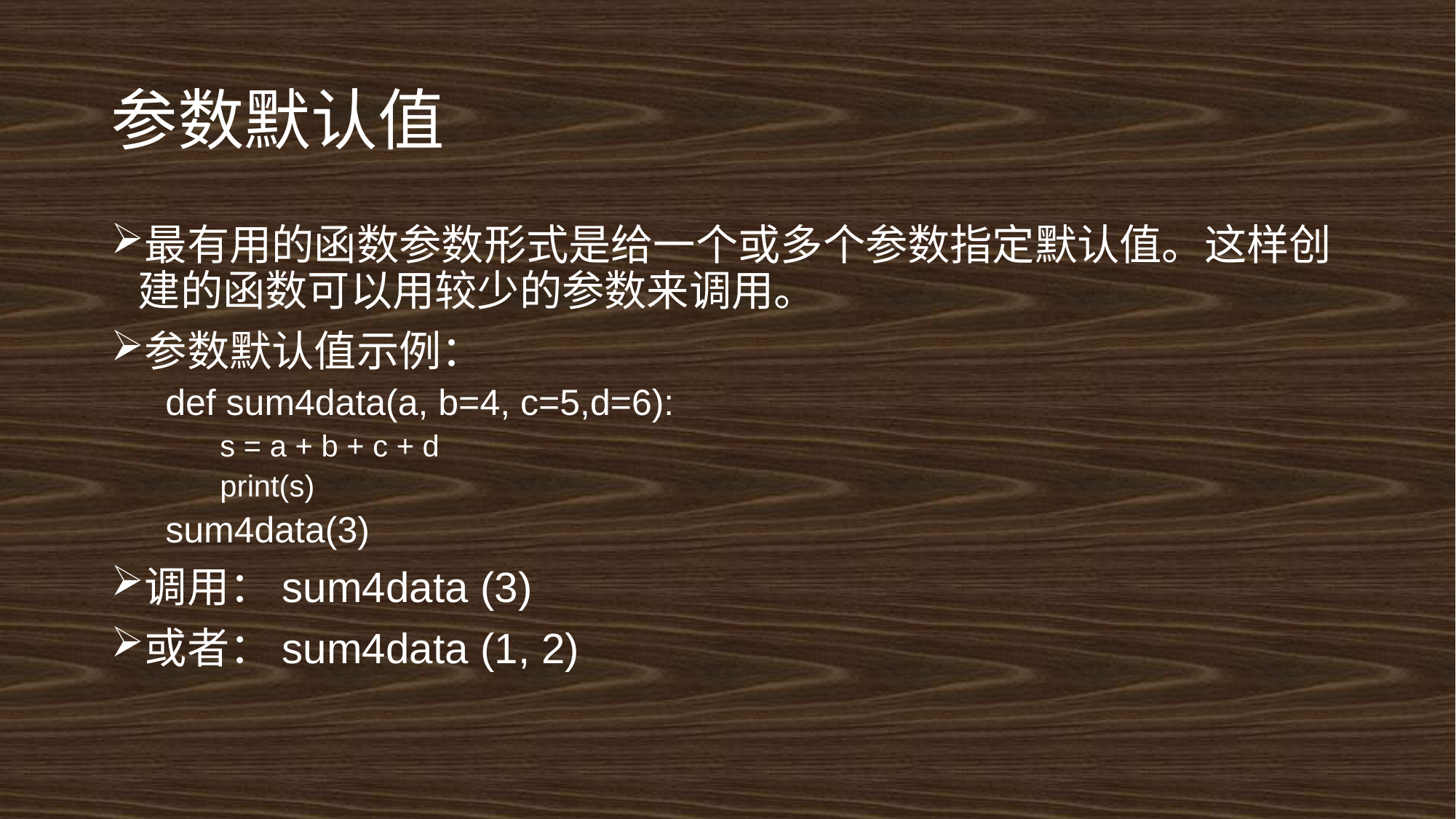

# 参数默认值
最有用的函数参数形式是给一个或多个参数指定默认值。这样创建的函数可以用较少的参数来调用。
参数默认值示例：
def sum4data(a, b=4, c=5,d=6):
s = a + b + c + d
print(s)
sum4data(3)
调用：sum4data (3)
或者：sum4data (1, 2)